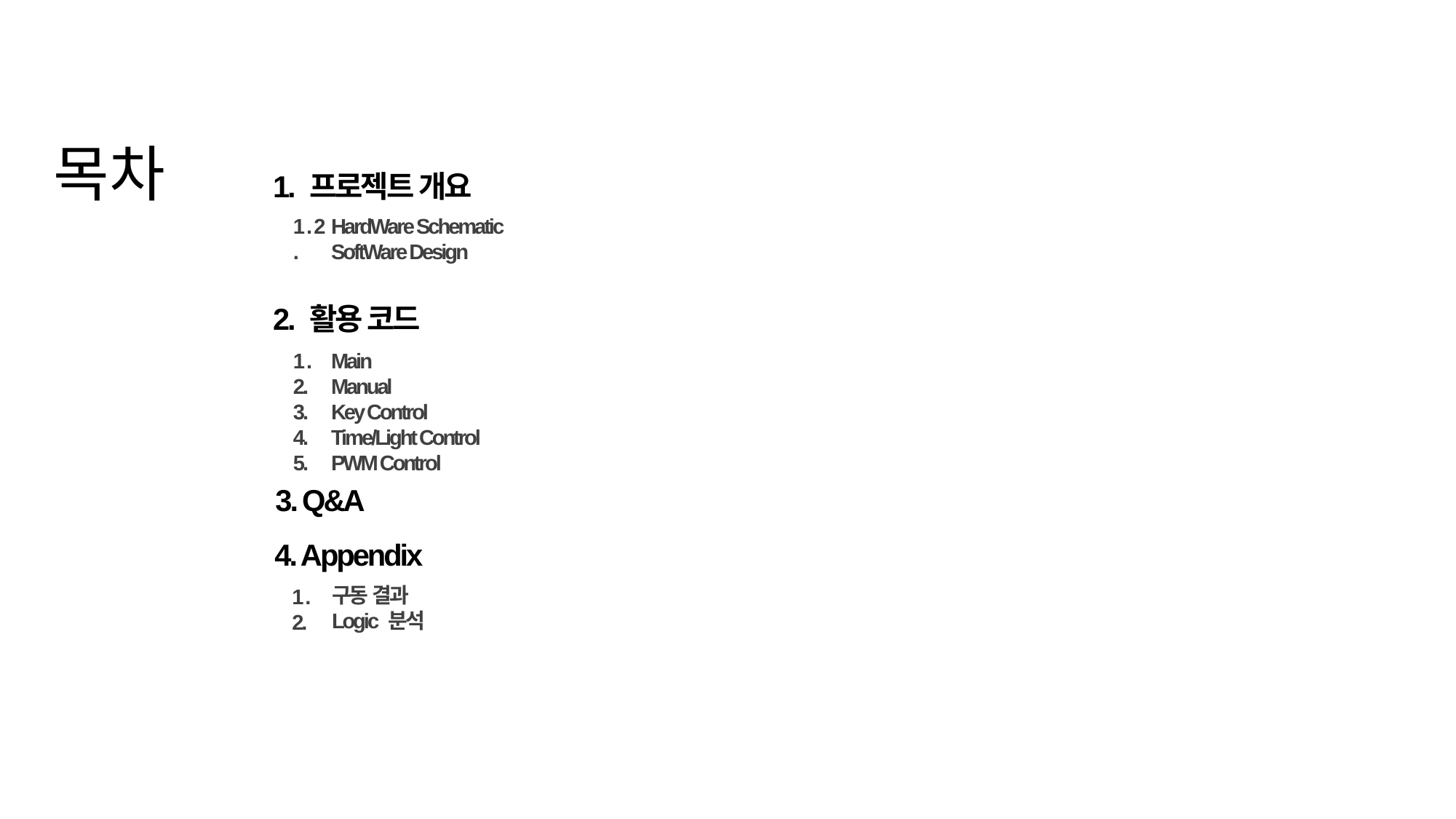

# 목차
1. 프로젝트 개요
1 . 2 .

HardWare Schematic
SoftWare Design
2. 활용 코드
1 .
2.
3.
4.
5.
Main
Manual
Key Control
Time/Light Control
PWM Control
3. Q&A
4. Appendix
구동 결과
Logic 분석
1 .
2.